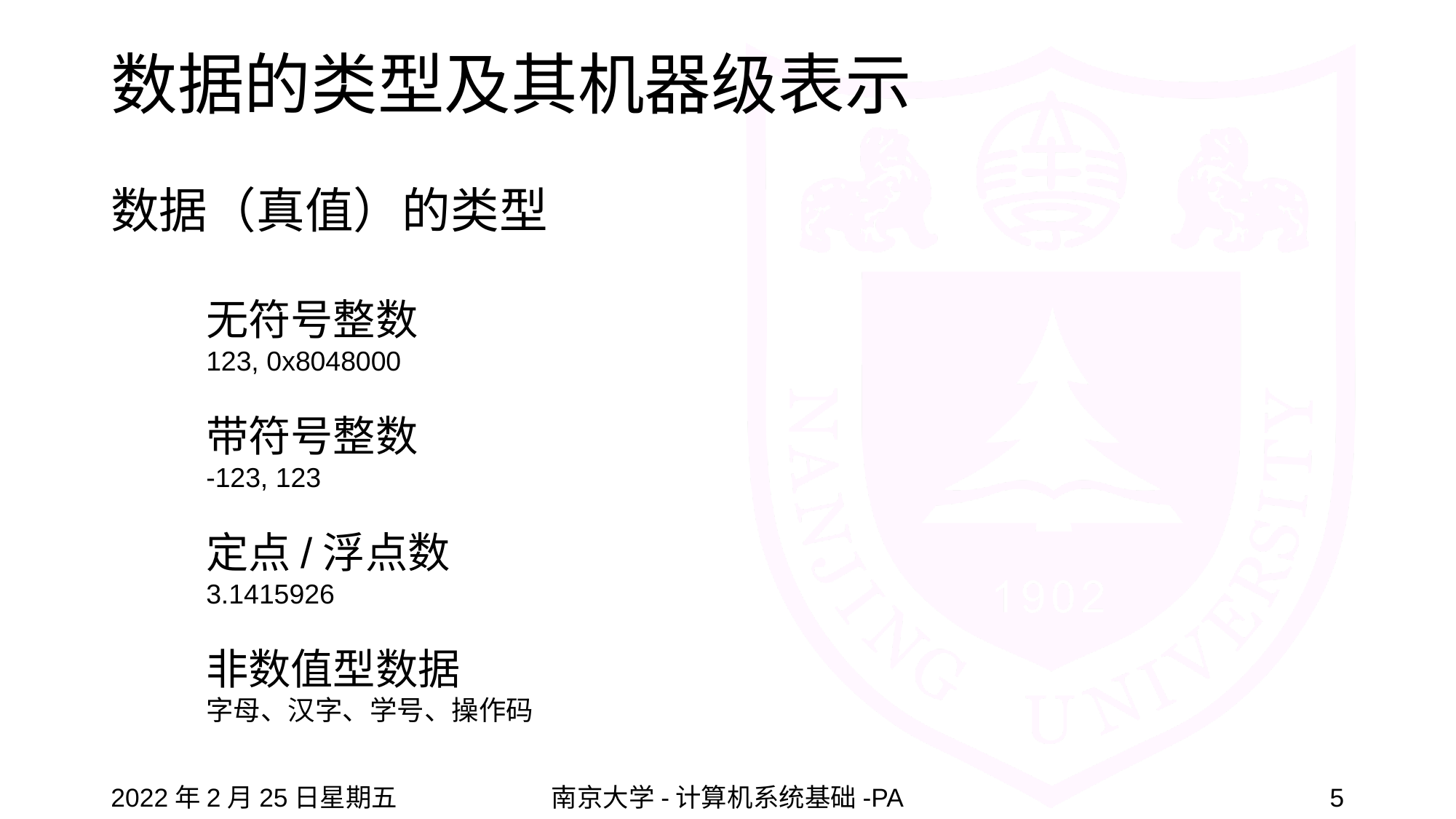

# 数据的类型及其机器级表示
数据（真值）的类型
无符号整数
123, 0x8048000

带符号整数
-123, 123

定点/浮点数
3.1415926

非数值型数据
字母、汉字、学号、操作码
2022年2月25日星期五
南京大学-计算机系统基础-PA
5